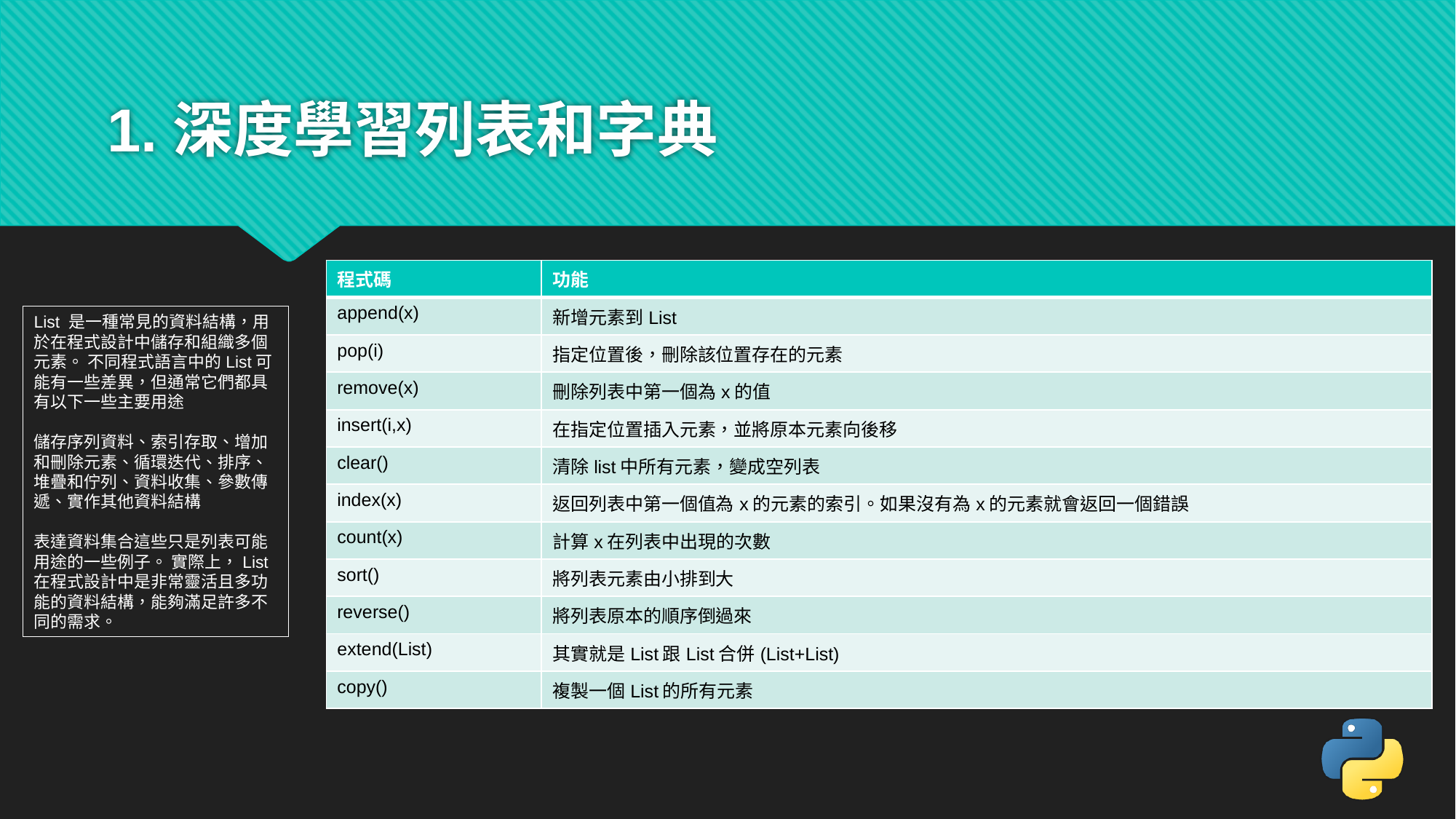

# 1.深度學習列表和字典
| 程式碼 | 功能 |
| --- | --- |
| append(x) | 新增元素到List |
| pop(i) | 指定位置後，刪除該位置存在的元素 |
| remove(x) | 刪除列表中第一個為x的值 |
| insert(i,x) | 在指定位置插入元素，並將原本元素向後移 |
| clear() | 清除list中所有元素，變成空列表 |
| index(x) | 返回列表中第一個值為x的元素的索引。如果沒有為x的元素就會返回一個錯誤 |
| count(x) | 計算x在列表中出現的次數 |
| sort() | 將列表元素由小排到大 |
| reverse() | 將列表原本的順序倒過來 |
| extend(List) | 其實就是List跟List合併(List+List) |
| copy() | 複製一個List的所有元素 |
List 是一種常見的資料結構，用於在程式設計中儲存和組織多個元素。 不同程式語言中的List可能有一些差異，但通常它們都具有以下一些主要用途

儲存序列資料、索引存取、增加和刪除元素、循環迭代、排序、堆疊和佇列、資料收集、參數傳遞、實作其他資料結構

表達資料集合這些只是列表可能用途的一些例子。 實際上，List在程式設計中是非常靈活且多功能的資料結構，能夠滿足許多不同的需求。